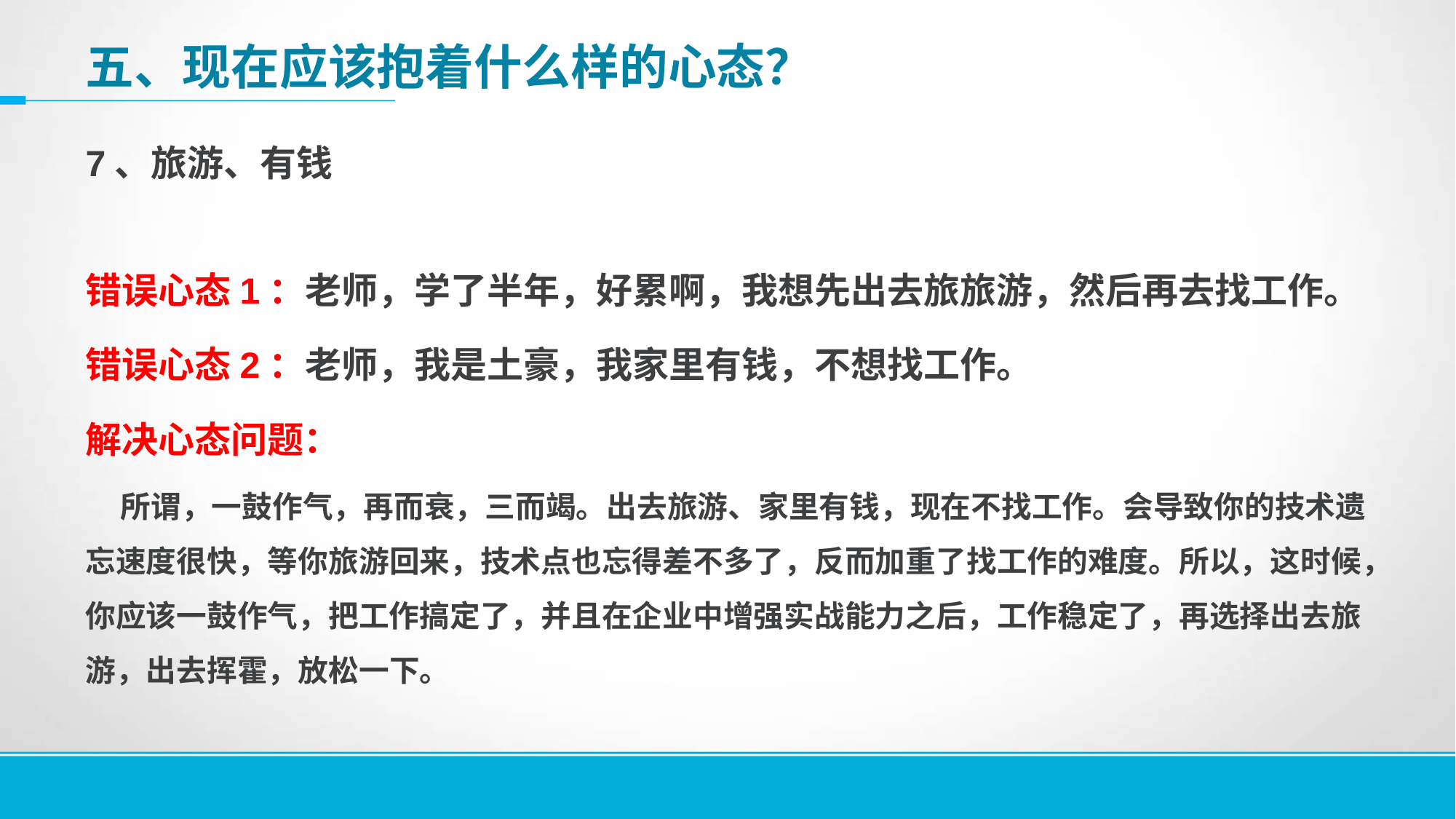

# 五、现在应该抱着什么样的心态？
7、旅游、有钱

错误心态1：老师，学了半年，好累啊，我想先出去旅旅游，然后再去找工作。
错误心态2：老师，我是土豪，我家里有钱，不想找工作。
解决心态问题：
    所谓，一鼓作气，再而衰，三而竭。出去旅游、家里有钱，现在不找工作。会导致你的技术遗忘速度很快，等你旅游回来，技术点也忘得差不多了，反而加重了找工作的难度。所以，这时候，你应该一鼓作气，把工作搞定了，并且在企业中增强实战能力之后，工作稳定了，再选择出去旅游，出去挥霍，放松一下。